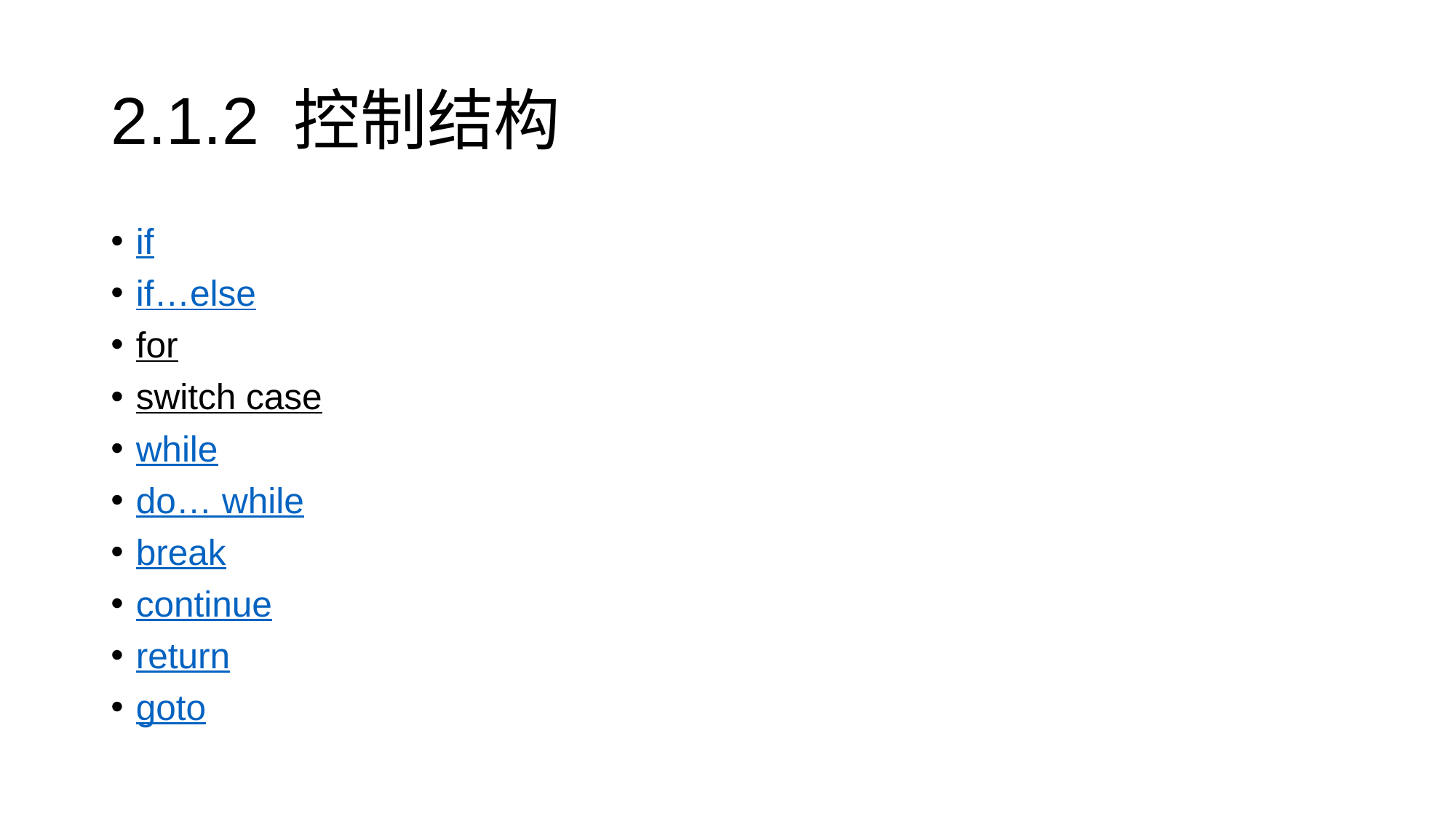

# 2.1.2 控制结构
if
if…else
for
switch case
while
do… while
break
continue
return
goto